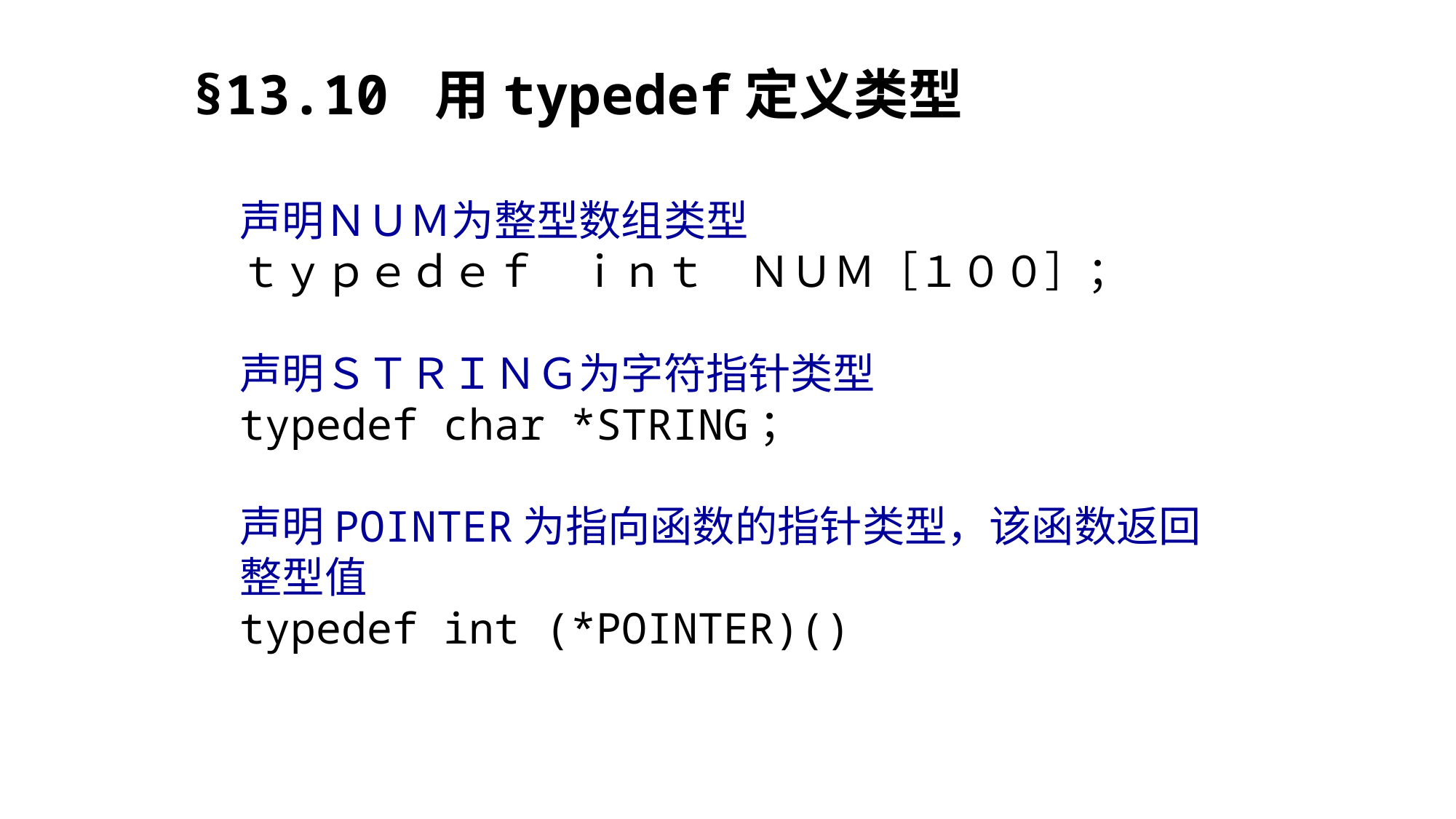

§13.10 用typedef定义类型
声明ＮＵＭ为整型数组类型
ｔｙｐｅｄｅｆ　ｉｎｔ　ＮＵＭ［１００］；

声明ＳＴＲＩＮＧ为字符指针类型
typedef char *STRING；

声明POINTER为指向函数的指针类型，该函数返回
整型值
typedef int (*POINTER)()